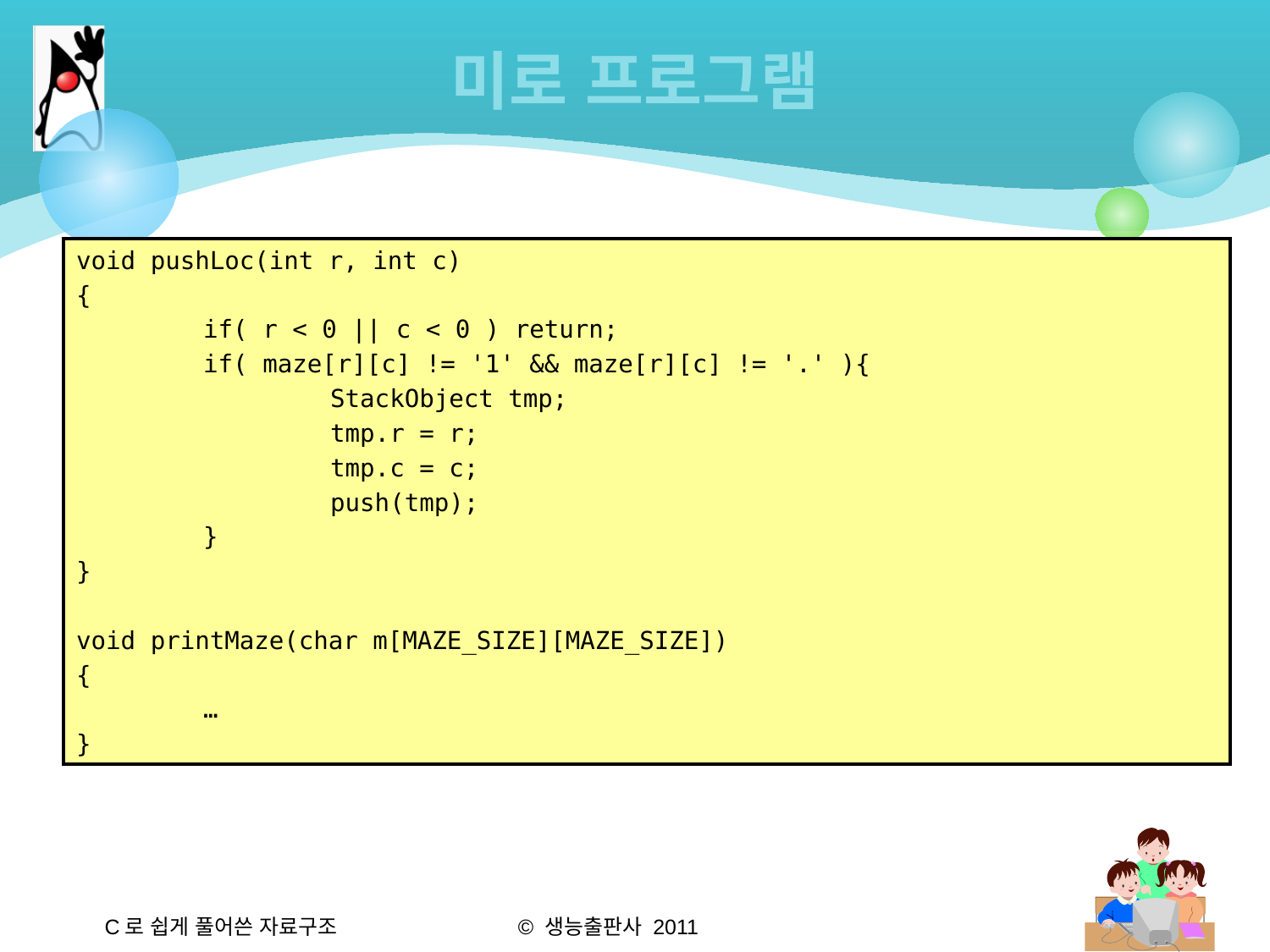

# 미로 프로그램
void pushLoc(int r, int c)
{
	if( r < 0 || c < 0 ) return;
	if( maze[r][c] != '1' && maze[r][c] != '.' ){
		StackObject tmp;
		tmp.r = r;
		tmp.c = c;
		push(tmp);
	}
}

void printMaze(char m[MAZE_SIZE][MAZE_SIZE])
{
	…
}